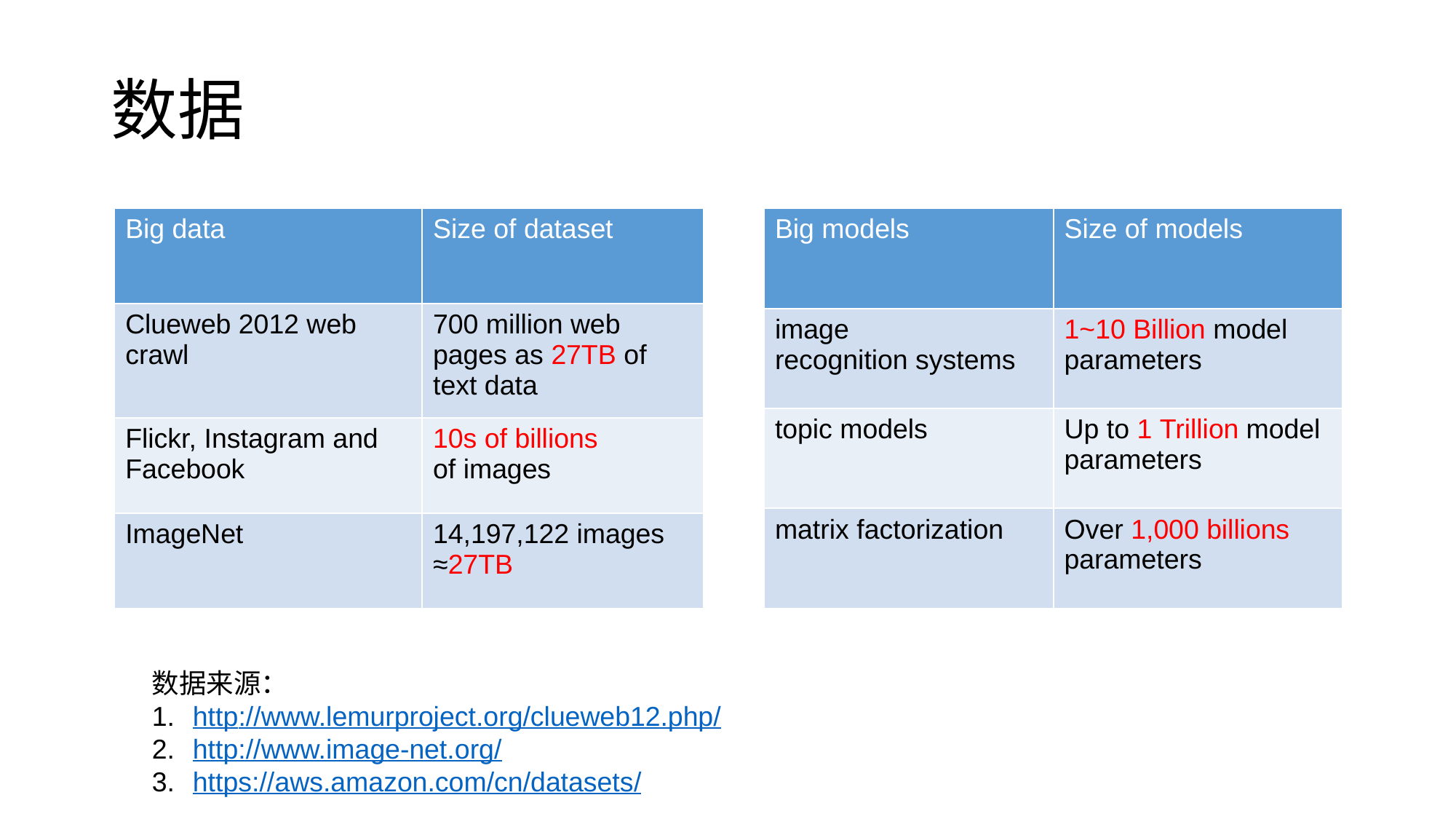

# 数据
| Big models | Size of models |
| --- | --- |
| image recognition systems | 1~10 Billion model parameters |
| topic models | Up to 1 Trillion model parameters |
| matrix factorization | Over 1,000 billions parameters |
| Big data | Size of dataset |
| --- | --- |
| Clueweb 2012 web crawl | 700 million web pages as 27TB of text data |
| Flickr, Instagram and Facebook | 10s of billions of images |
| ImageNet | 14,197,122 images ≈27TB |
数据来源：
http://www.lemurproject.org/clueweb12.php/
http://www.image-net.org/
https://aws.amazon.com/cn/datasets/